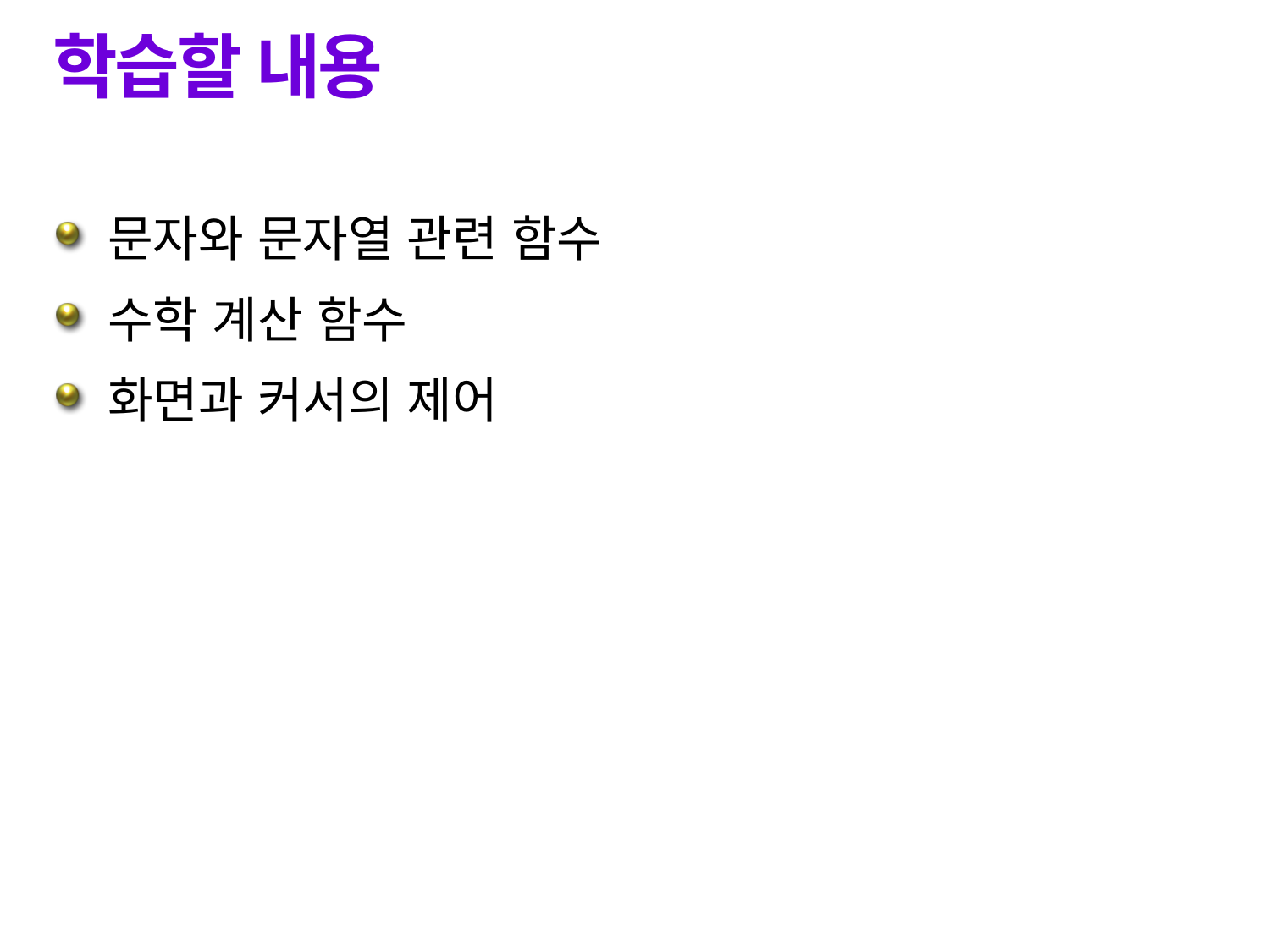

# 학습할 내용
문자와 문자열 관련 함수
수학 계산 함수
화면과 커서의 제어